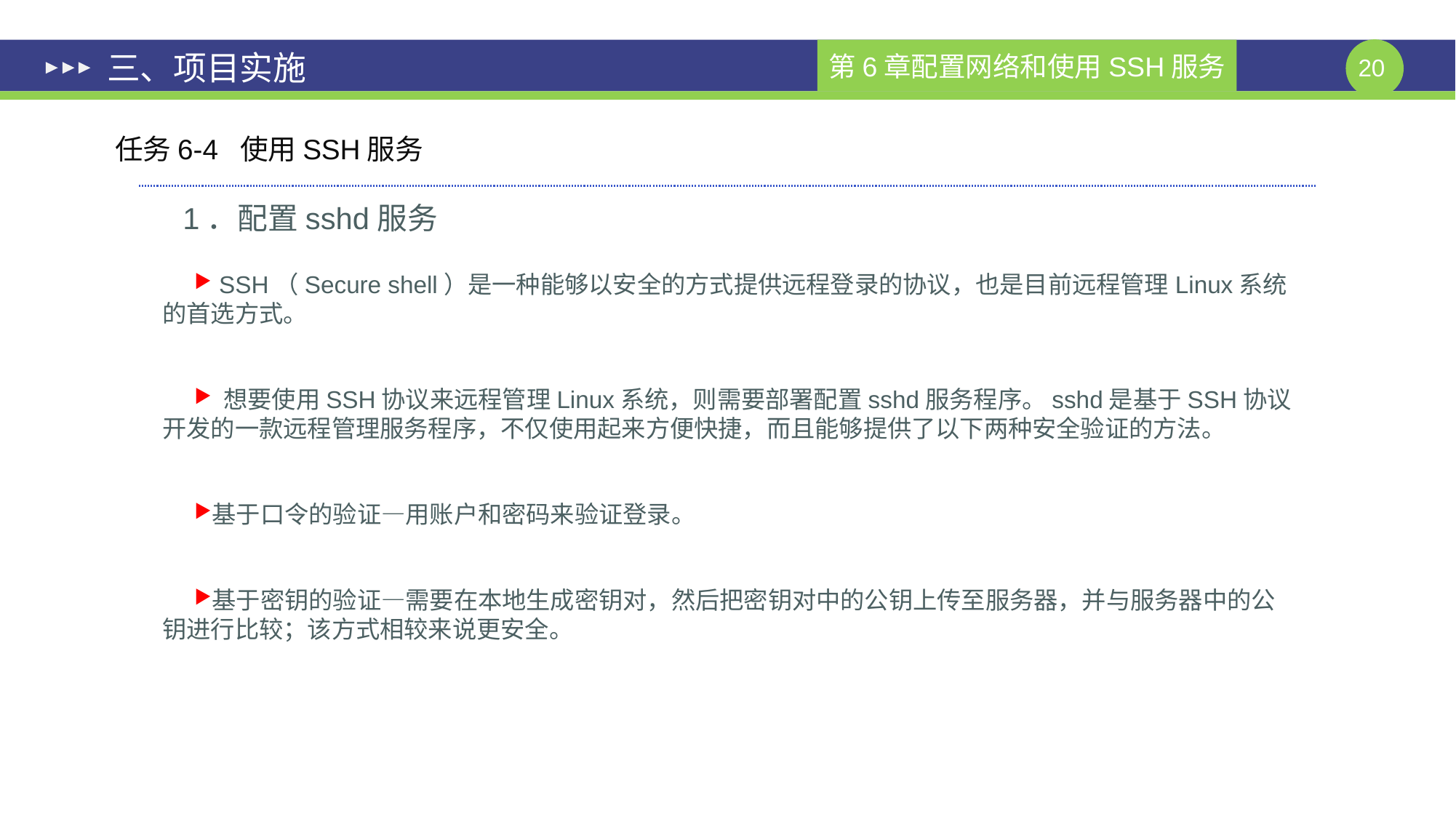

# 三、项目实施
任务6-4  使用SSH服务
1．配置sshd服务

 SSH（Secure shell）是一种能够以安全的方式提供远程登录的协议，也是目前远程管理Linux系统的首选方式。

 想要使用SSH协议来远程管理Linux系统，则需要部署配置sshd服务程序。sshd是基于SSH协议开发的一款远程管理服务程序，不仅使用起来方便快捷，而且能够提供了以下两种安全验证的方法。

基于口令的验证—用账户和密码来验证登录。

基于密钥的验证—需要在本地生成密钥对，然后把密钥对中的公钥上传至服务器，并与服务器中的公钥进行比较；该方式相较来说更安全。